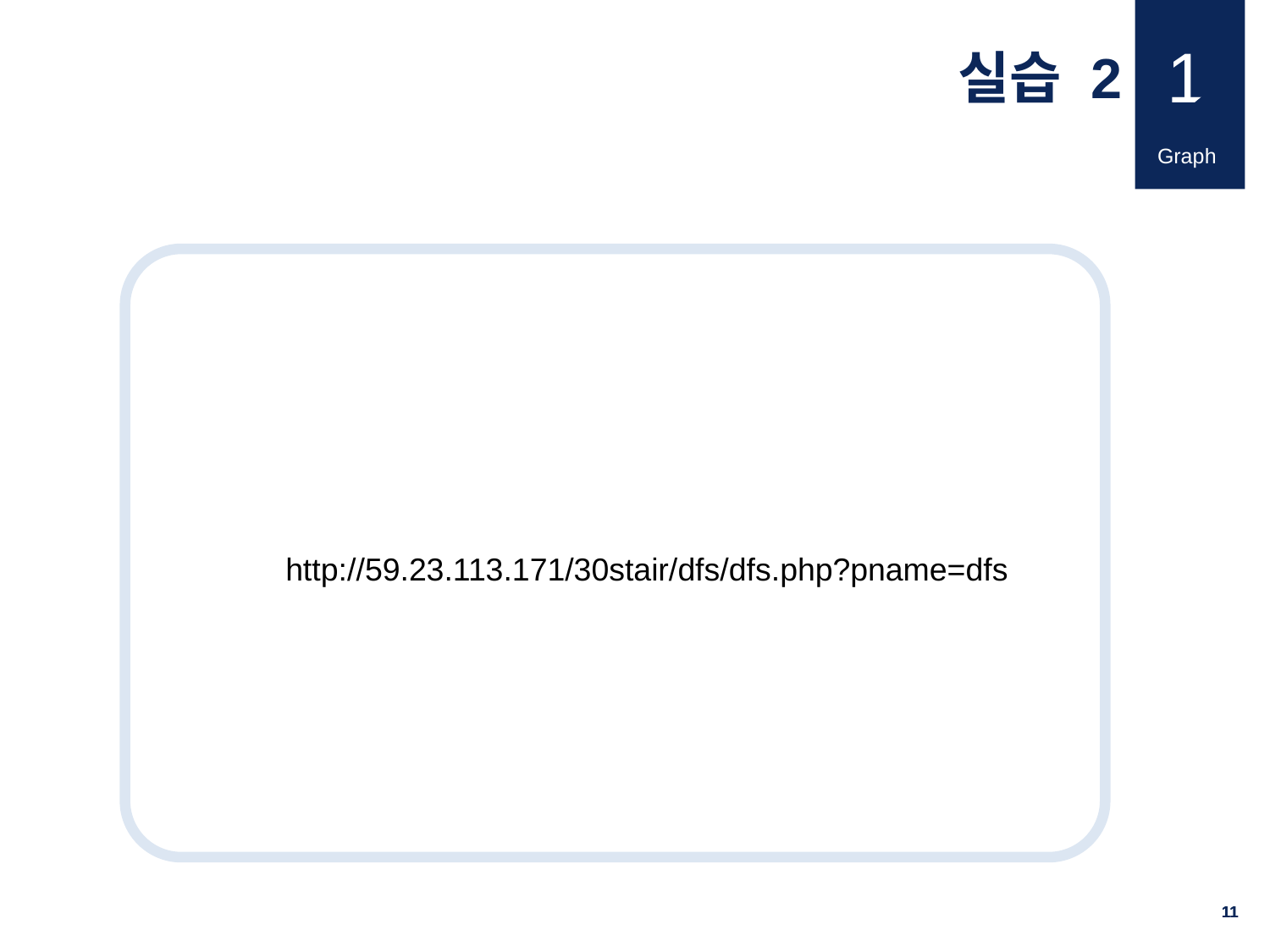

1

실습 2
Graph

http://59.23.113.171/30stair/dfs/dfs.php?pname=dfs
11
11